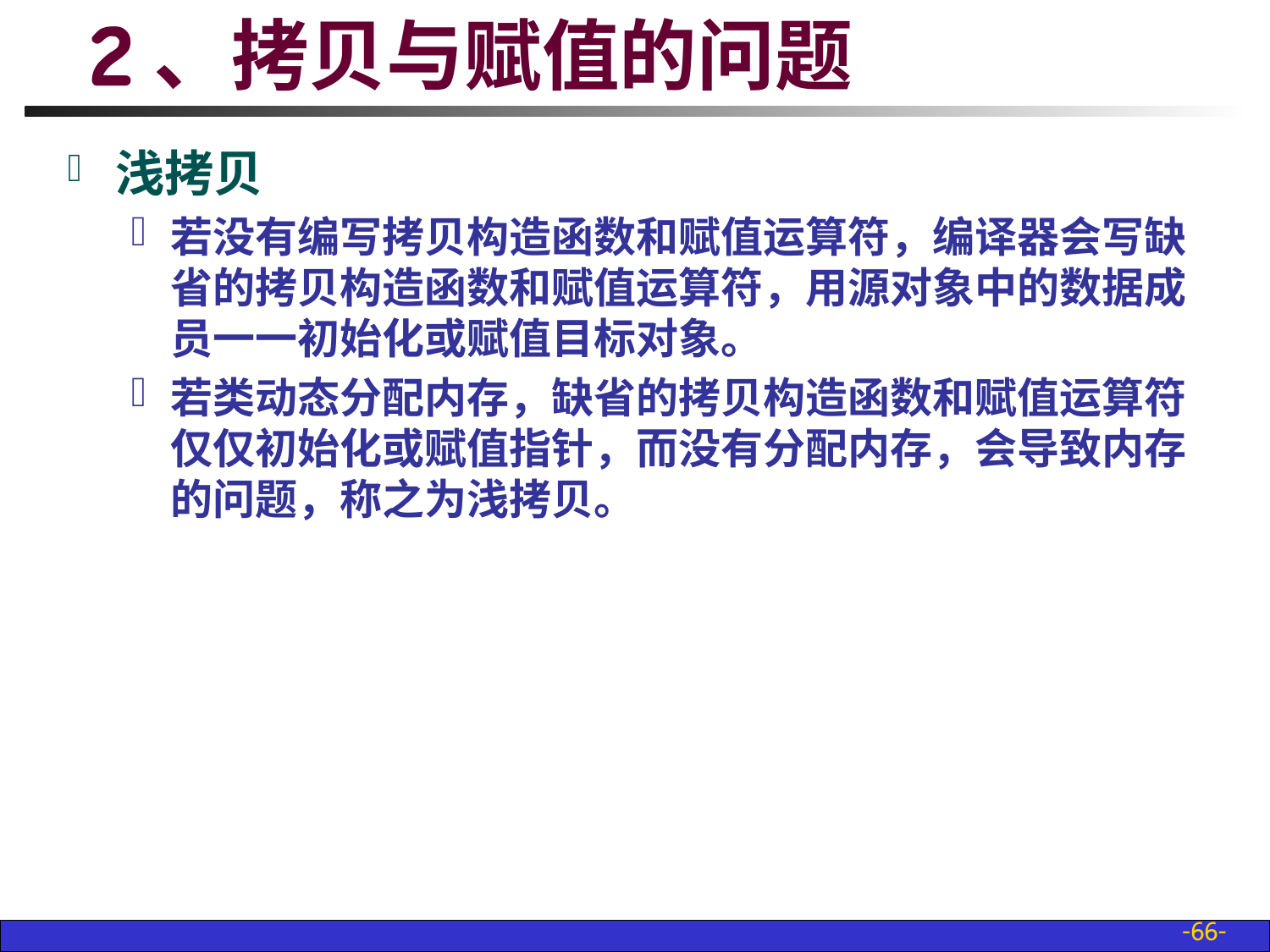

# 2、拷贝与赋值的问题
浅拷贝
若没有编写拷贝构造函数和赋值运算符，编译器会写缺省的拷贝构造函数和赋值运算符，用源对象中的数据成员一一初始化或赋值目标对象。
若类动态分配内存，缺省的拷贝构造函数和赋值运算符仅仅初始化或赋值指针，而没有分配内存，会导致内存的问题，称之为浅拷贝。
-66-